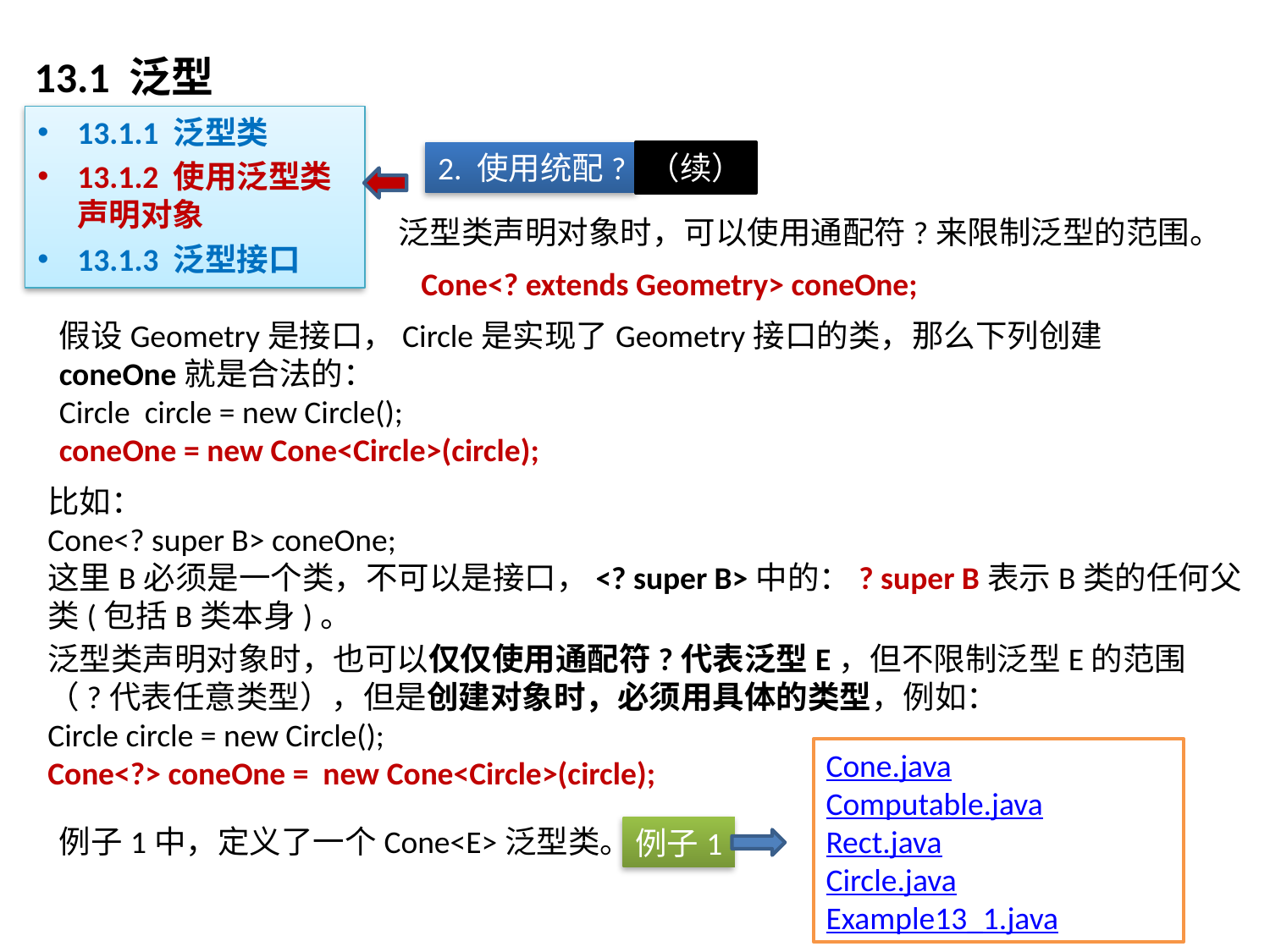

# 13.1 泛型
13.1.1 泛型类
13.1.2 使用泛型类声明对象
13.1.3 泛型接口
2. 使用统配?
（续）

泛型类声明对象时，可以使用通配符?来限制泛型的范围。
Cone<? extends Geometry> coneOne;
假设Geometry是接口，Circle是实现了Geometry接口的类，那么下列创建coneOne就是合法的：
Circle  circle = new Circle();
coneOne = new Cone<Circle>(circle);
比如：
Cone<? super B> coneOne;
这里B必须是一个类，不可以是接口，<? super B>中的：? super B表示B类的任何父类(包括B类本身)。
泛型类声明对象时，也可以仅仅使用通配符?代表泛型E，但不限制泛型E的范围（?代表任意类型），但是创建对象时，必须用具体的类型，例如：
Circle circle = new Circle();
Cone<?> coneOne =  new Cone<Circle>(circle);
Cone.java
Computable.java
Rect.java
Circle.java
Example13_1.java
例子1中，定义了一个Cone<E>泛型类。
例子1